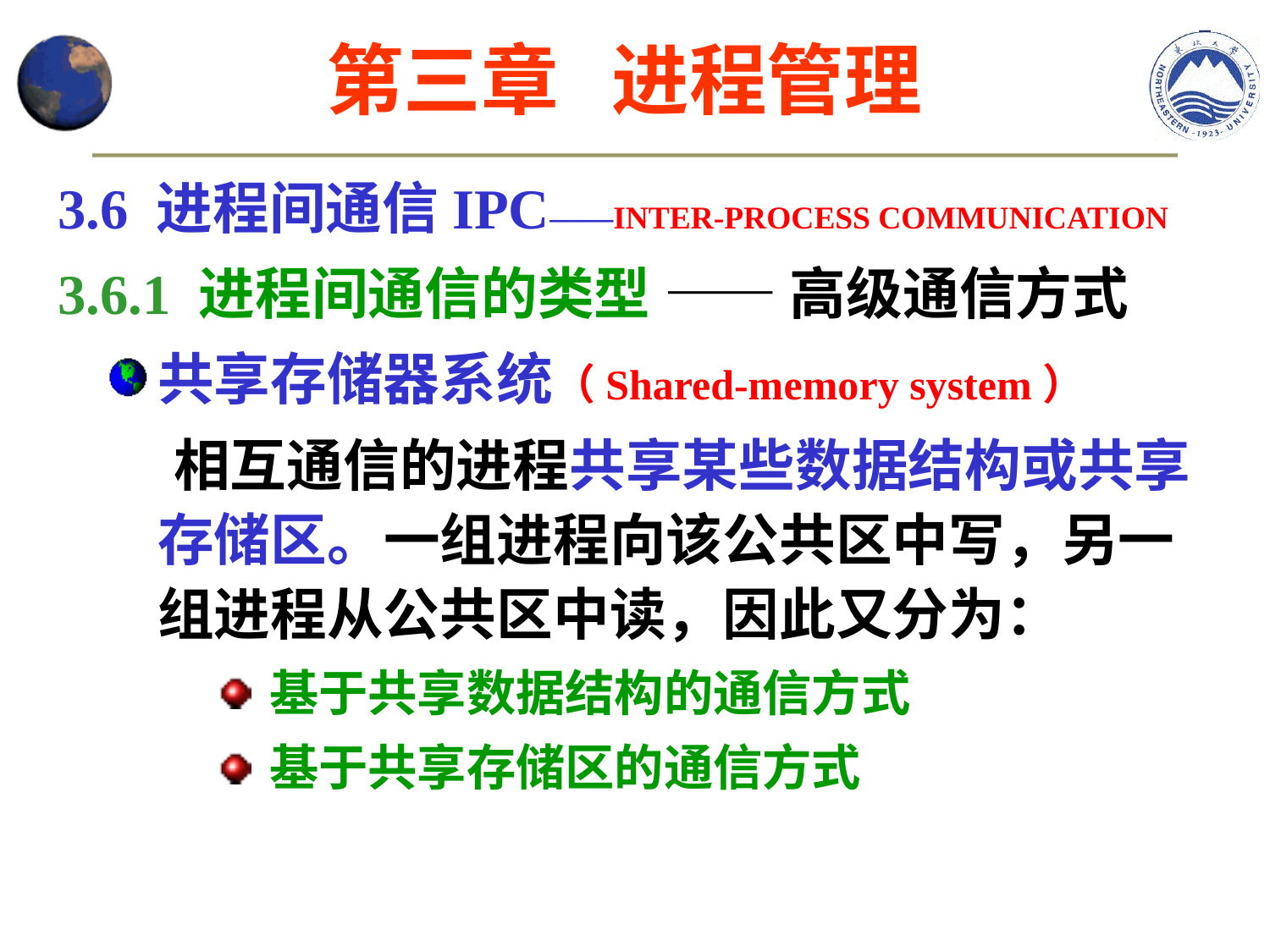

第三章   进程管理
3.6 进程间通信IPC——INTER-PROCESS COMMUNICATION
3.6.1 进程间通信的类型 —— 高级通信方式
共享存储器系统（Shared-memory system）
    相互通信的进程共享某些数据结构或共享存储区。一组进程向该公共区中写，另一组进程从公共区中读，因此又分为：
基于共享数据结构的通信方式
基于共享存储区的通信方式